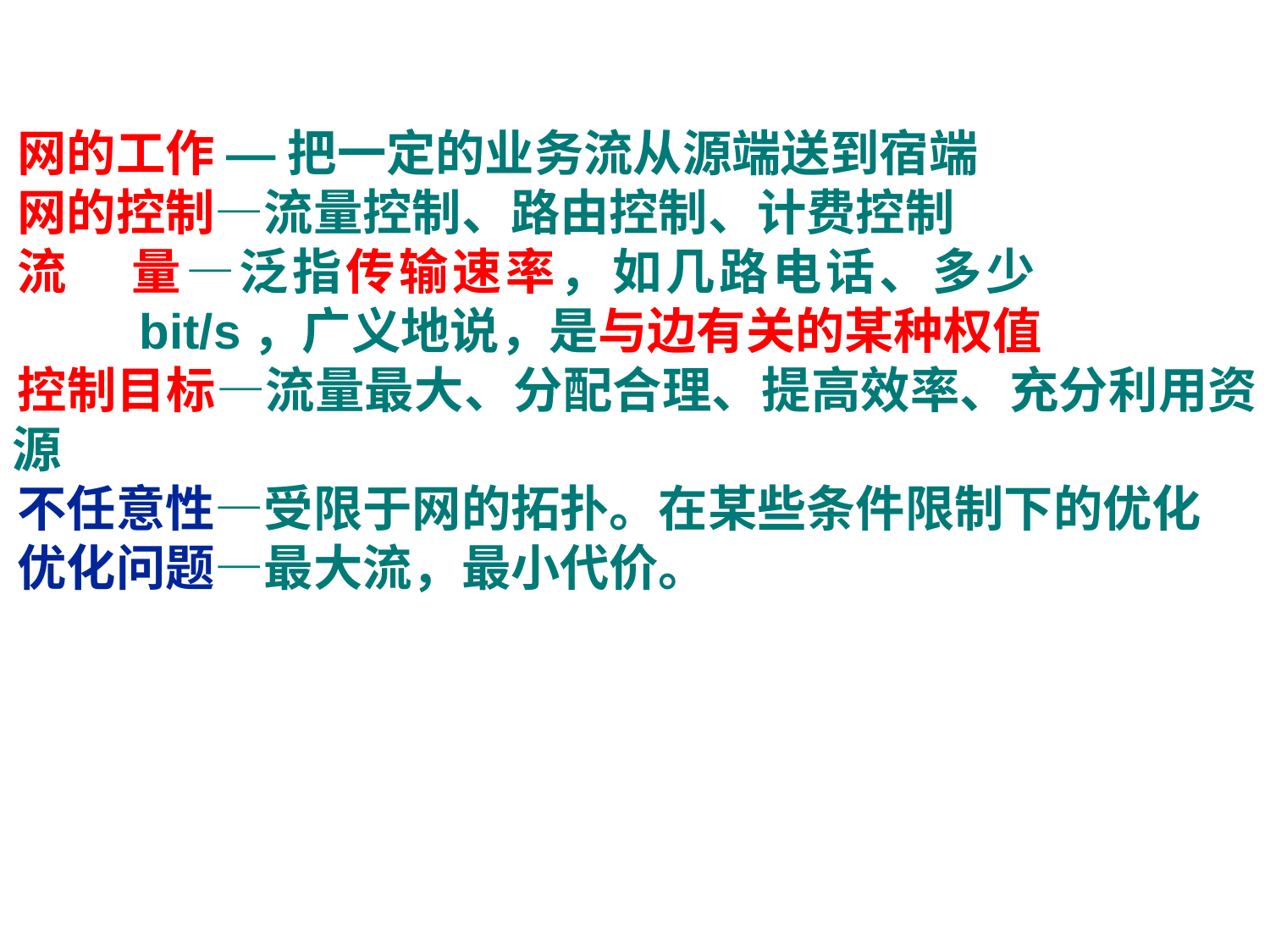

网的工作­­—把一定的业务流从源端送到宿端
网的控制—流量控制、路由控制、计费控制
流    量—泛指传输速率，如几路电话、多少  			bit/s，广义地说，是与边有关的某种权值
控制目标—流量最大、分配合理、提高效率、充分利用资源
不任意性—受限于网的拓扑。在某些条件限制下的优化
优化问题—最大流，最小代价。